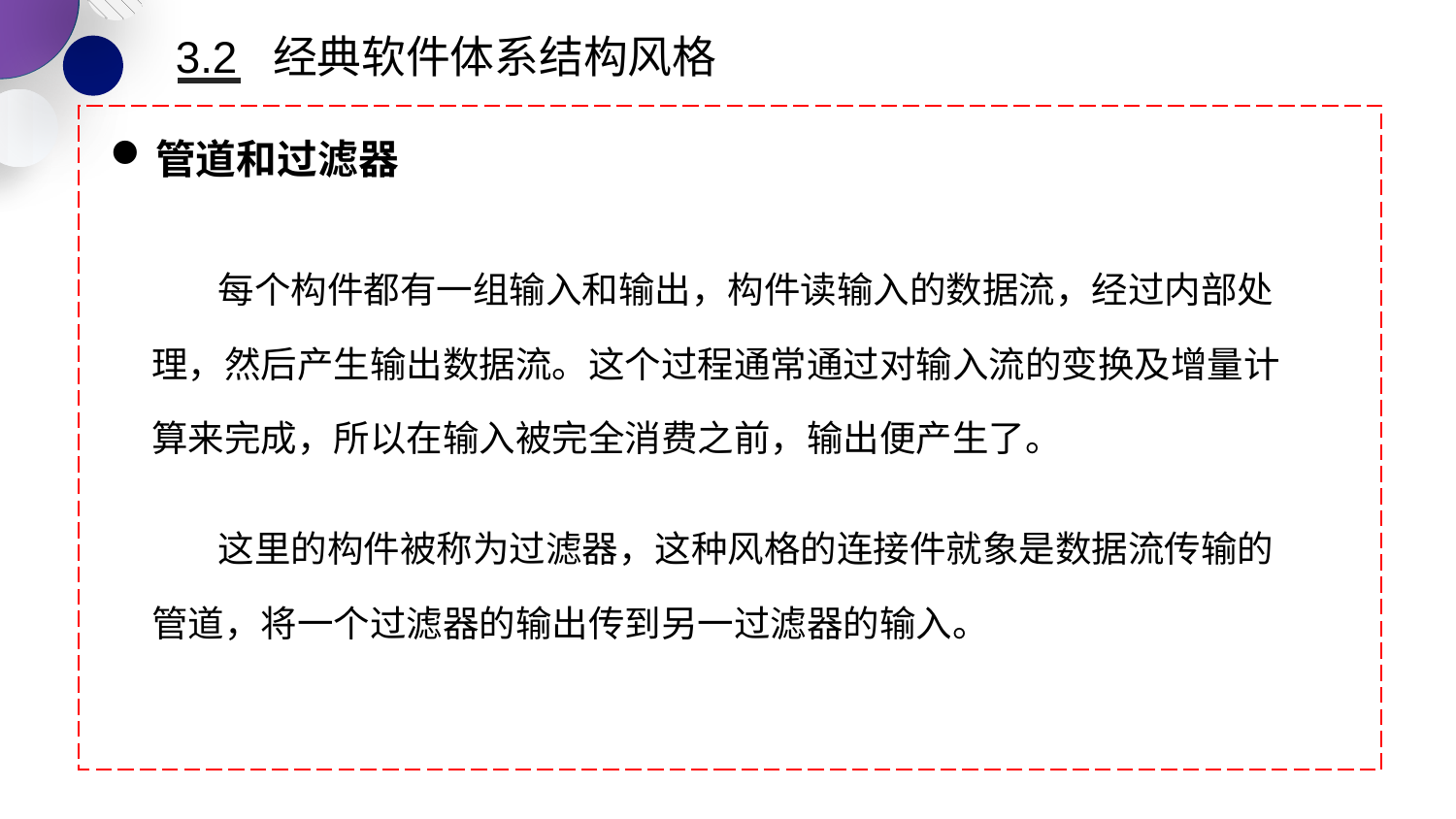

3.2  经典软件体系结构风格

管道和过滤器
       每个构件都有一组输入和输出，构件读输入的数据流，经过内部处理，然后产生输出数据流。这个过程通常通过对输入流的变换及增量计算来完成，所以在输入被完全消费之前，输出便产生了。
       这里的构件被称为过滤器，这种风格的连接件就象是数据流传输的管道，将一个过滤器的输出传到另一过滤器的输入。